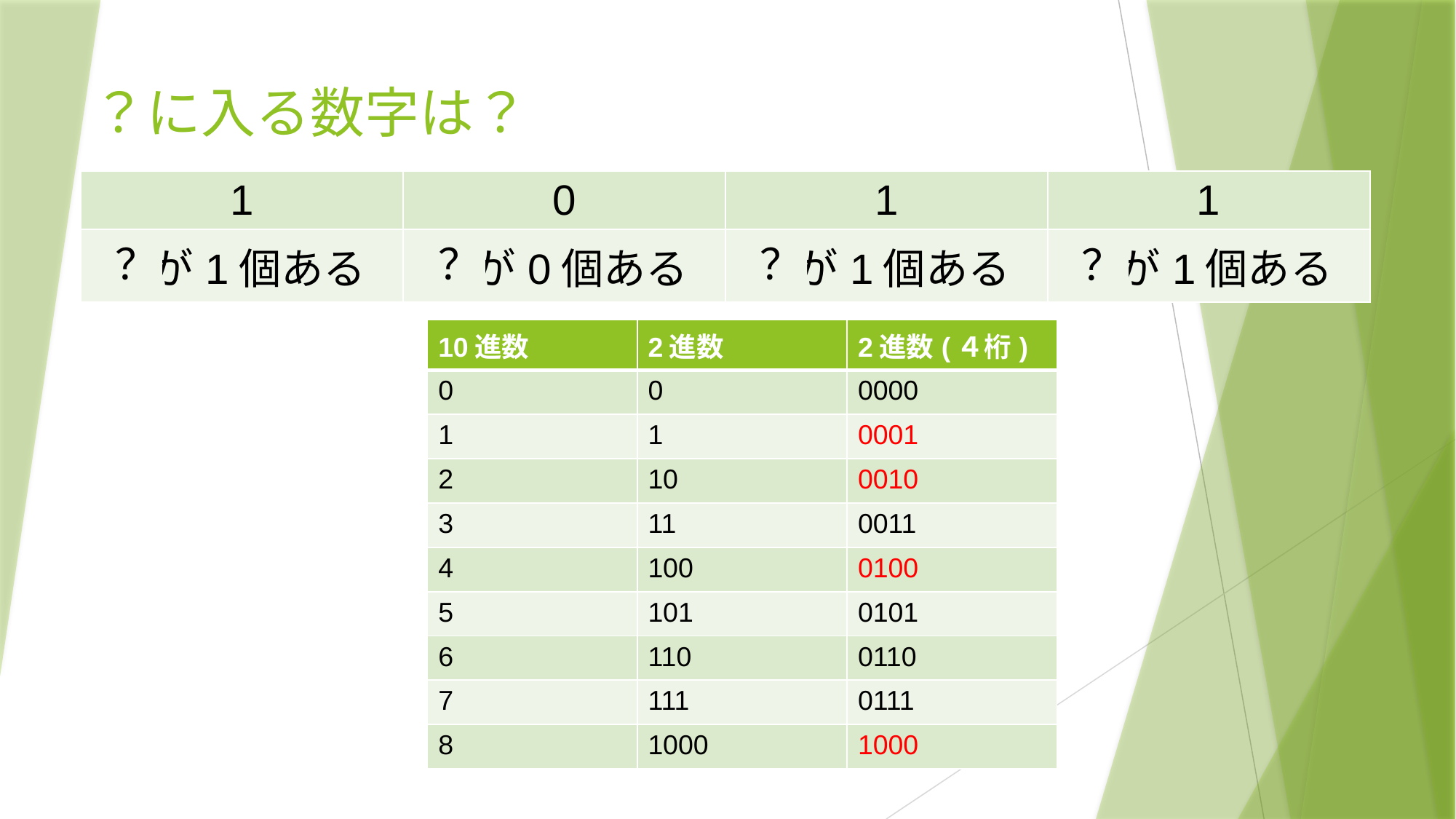

# ？に入る数字は？
| 1 | 0 | 1 | 1 |
| --- | --- | --- | --- |
| 8が1個ある | 4が0個ある | 2が1個ある | 1が1個ある |

？
？
？
？
| 10進数 | 2進数 | 2進数(４桁) |
| --- | --- | --- |
| 0 | 0 | 0000 |
| 1 | 1 | 0001 |
| 2 | 10 | 0010 |
| 3 | 11 | 0011 |
| 4 | 100 | 0100 |
| 5 | 101 | 0101 |
| 6 | 110 | 0110 |
| 7 | 111 | 0111 |
| 8 | 1000 | 1000 |